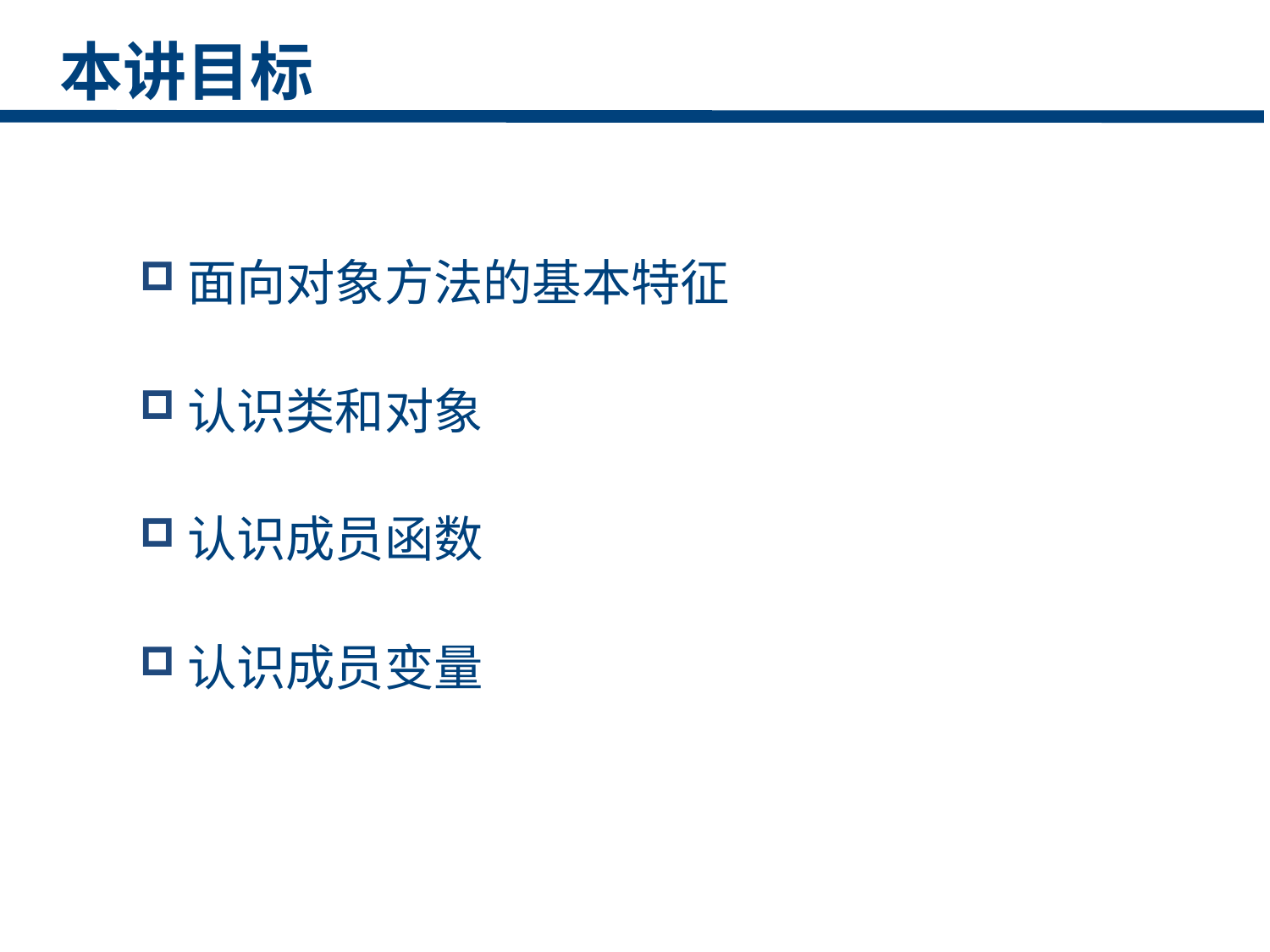

本讲目标
面向对象方法的基本特征
认识类和对象
认识成员函数
认识成员变量
点击添加文本
点击添加文本
点击添加文本
点击添加文本